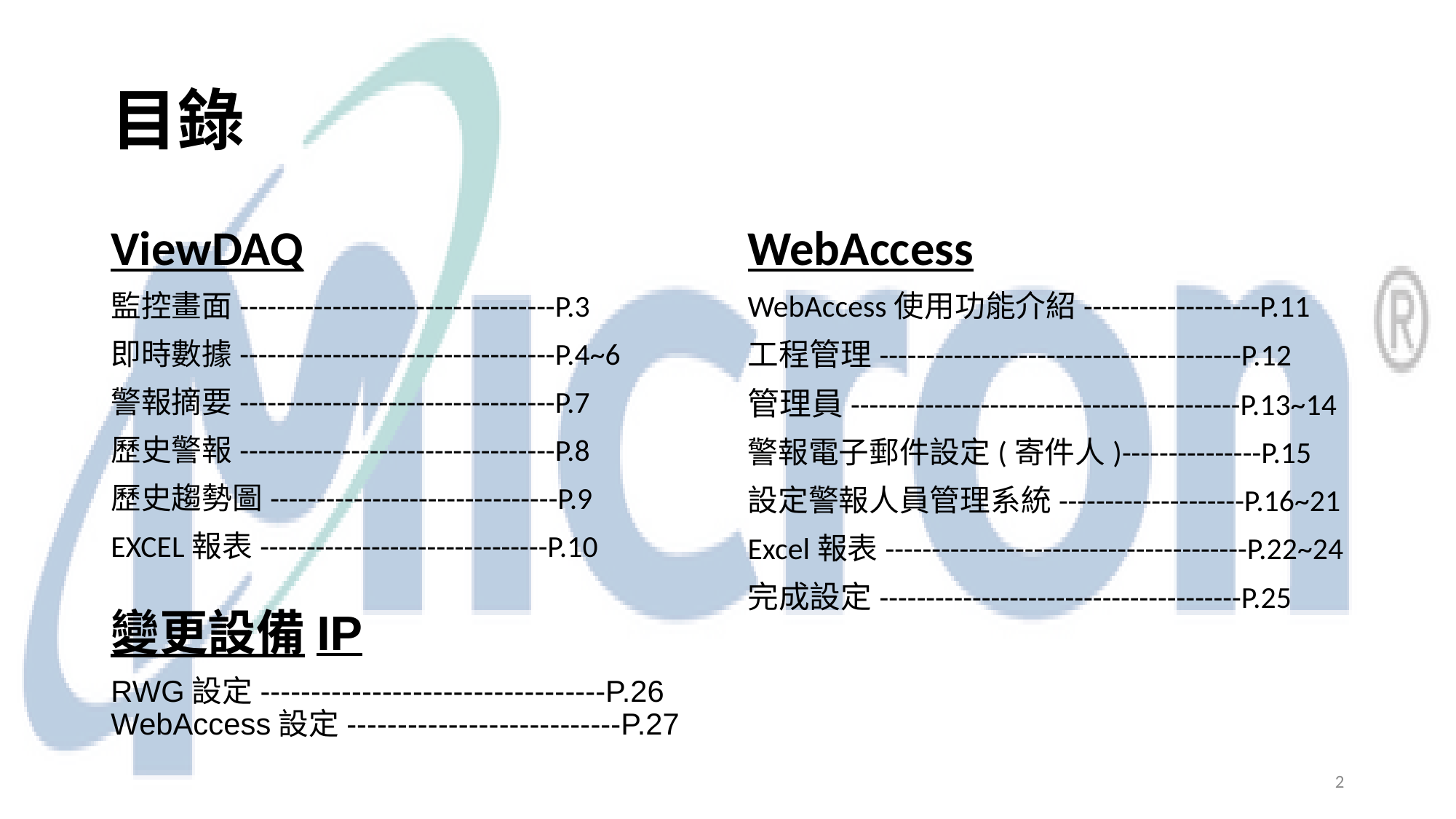

# 目錄
ViewDAQ
監控畫面----------------------------------P.3
即時數據----------------------------------P.4~6
警報摘要----------------------------------P.7
歷史警報----------------------------------P.8
歷史趨勢圖-------------------------------P.9
EXCEL報表-------------------------------P.10

WebAccess
WebAccess使用功能介紹-------------------P.11
工程管理---------------------------------------P.12
管理員------------------------------------------P.13~14
警報電子郵件設定(寄件人)---------------P.15
設定警報人員管理系統--------------------P.16~21
Excel報表---------------------------------------P.22~24
完成設定---------------------------------------P.25

變更設備IP
RWG設定----------------------------------P.26
WebAccess設定---------------------------P.27

2